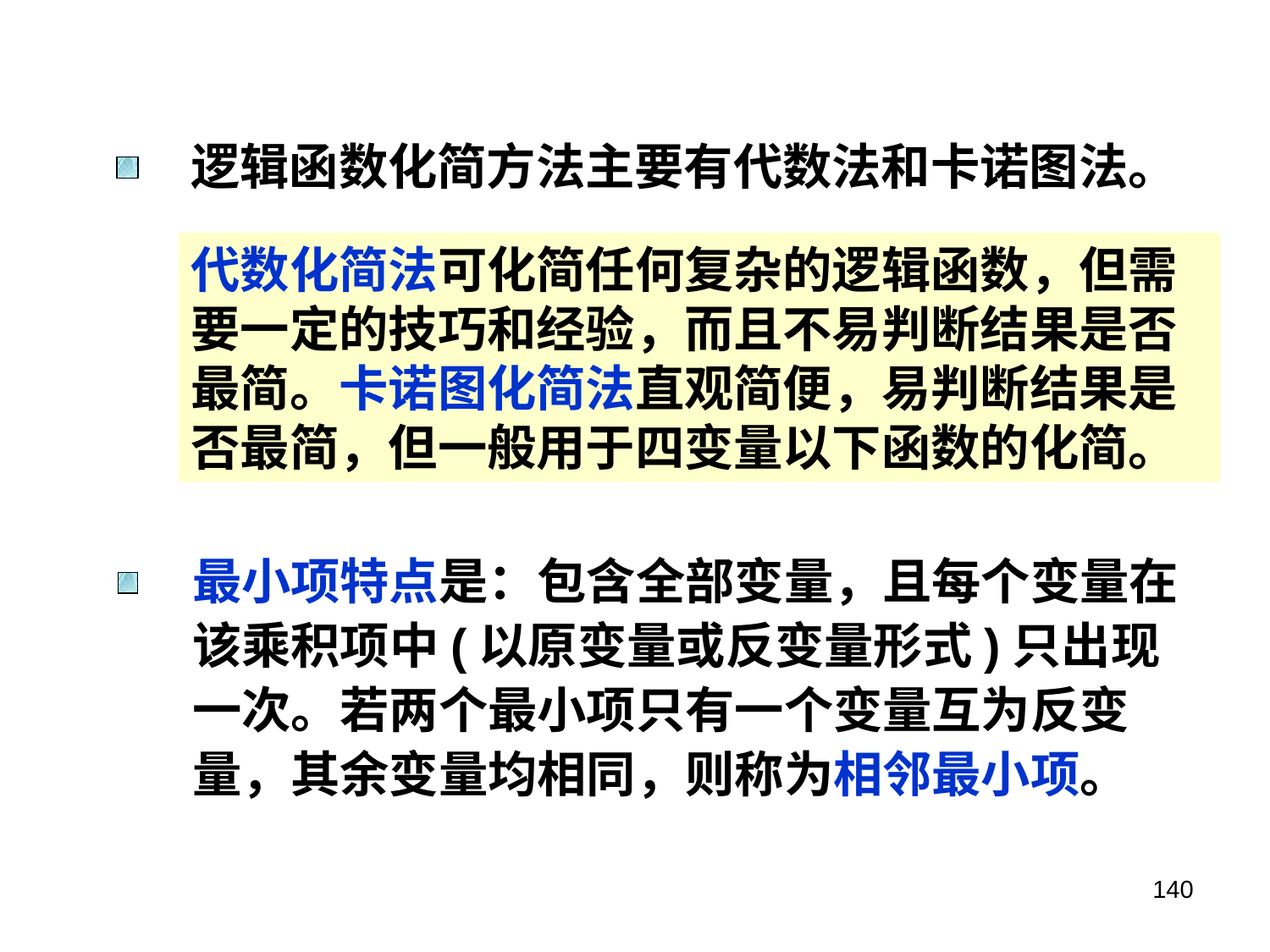

逻辑函数化简方法主要有代数法和卡诺图法。

代数化简法可化简任何复杂的逻辑函数，但需要一定的技巧和经验，而且不易判断结果是否最简。卡诺图化简法直观简便，易判断结果是否最简，但一般用于四变量以下函数的化简。
最小项特点是：包含全部变量，且每个变量在
该乘积项中(以原变量或反变量形式)只出现
一次。若两个最小项只有一个变量互为反变
量，其余变量均相同，则称为相邻最小项。

140